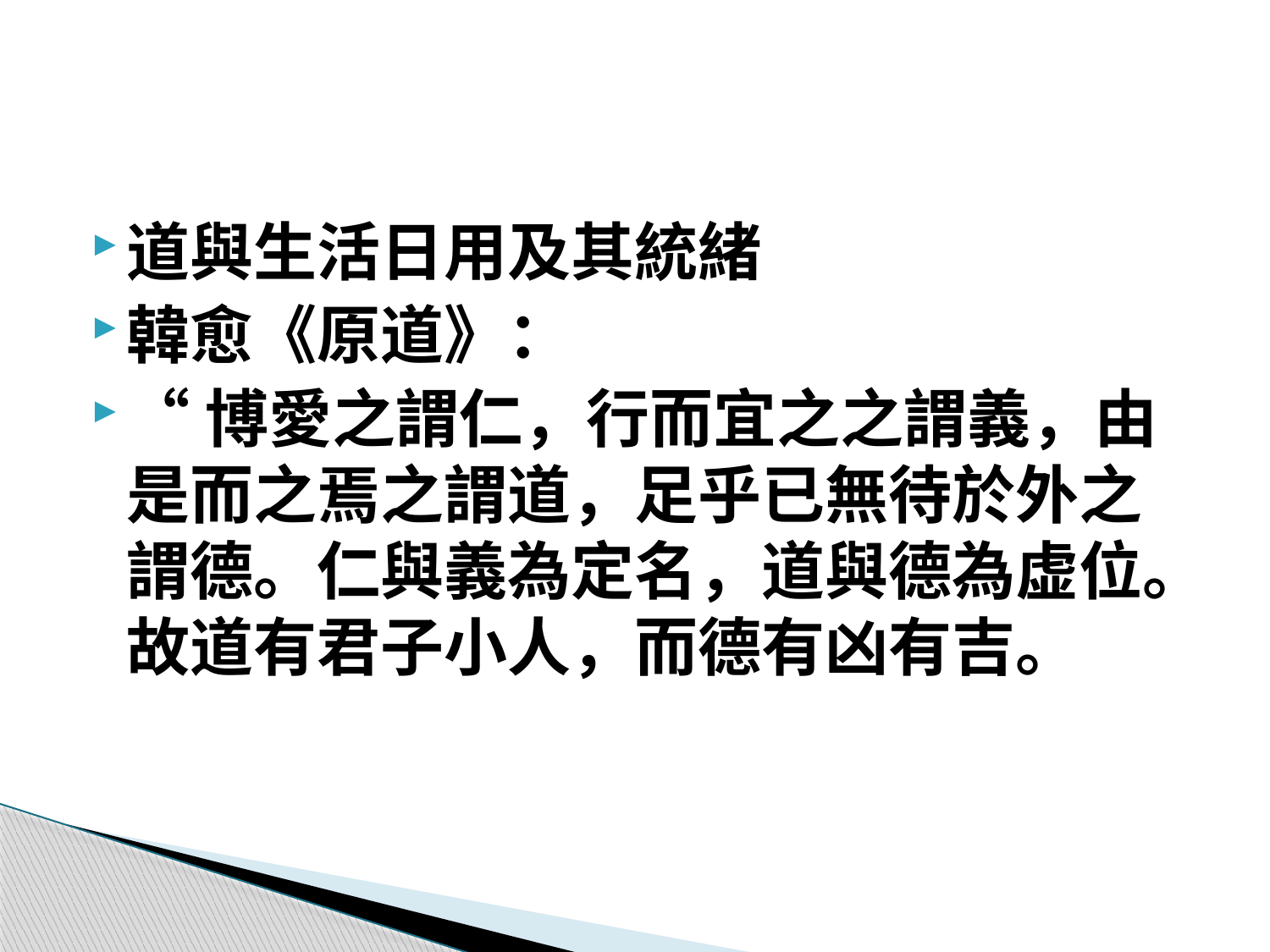

#
道與生活日用及其統緒
韓愈《原道》：
“博愛之謂仁，行而宜之之謂義，由是而之焉之謂道，足乎已無待於外之謂德。仁與義為定名，道與德為虚位。故道有君子小人，而德有凶有吉。